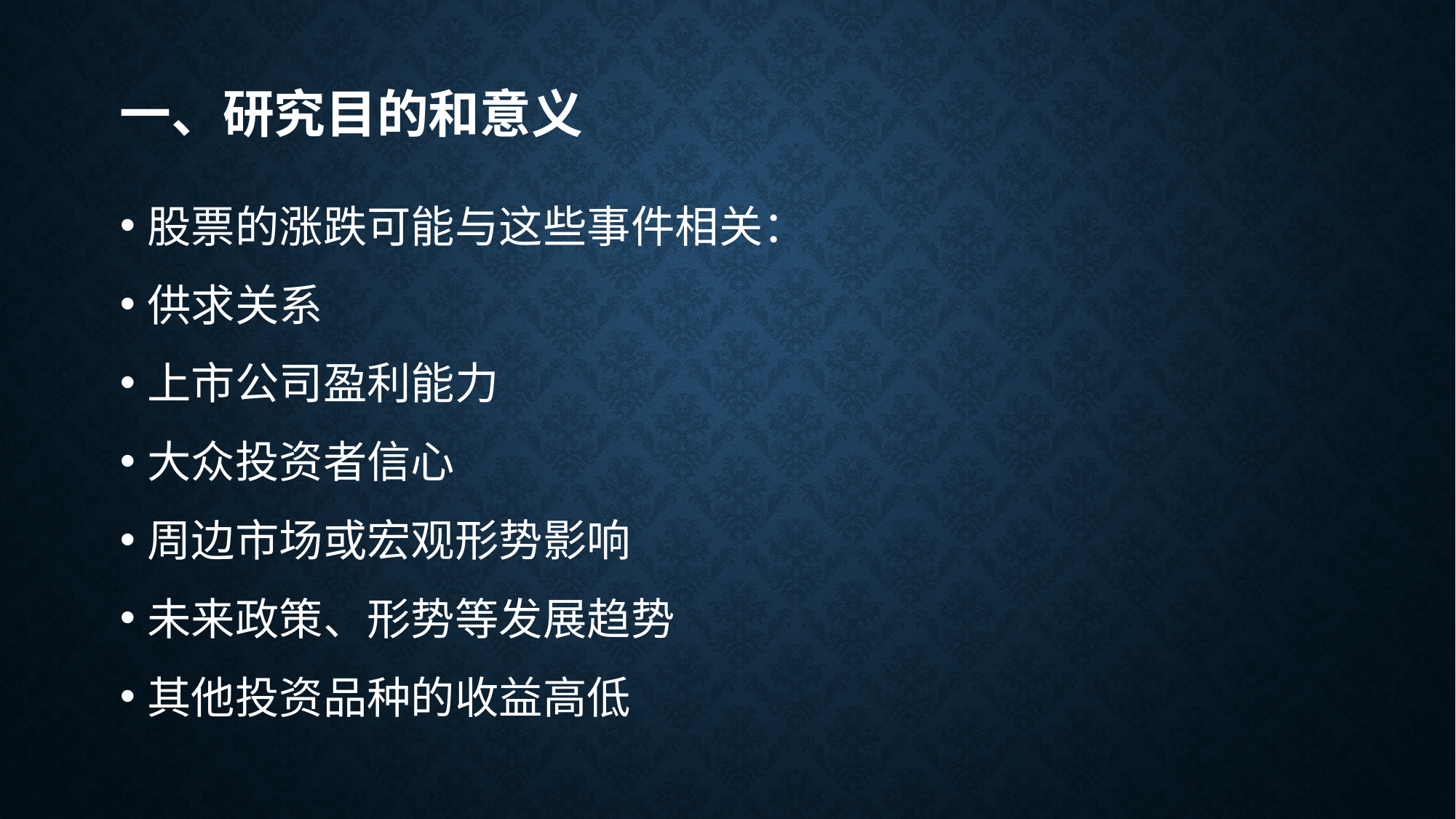

# 一、研究目的和意义
股票的涨跌可能与这些事件相关：
供求关系
上市公司盈利能力
大众投资者信心
周边市场或宏观形势影响
未来政策、形势等发展趋势
其他投资品种的收益高低